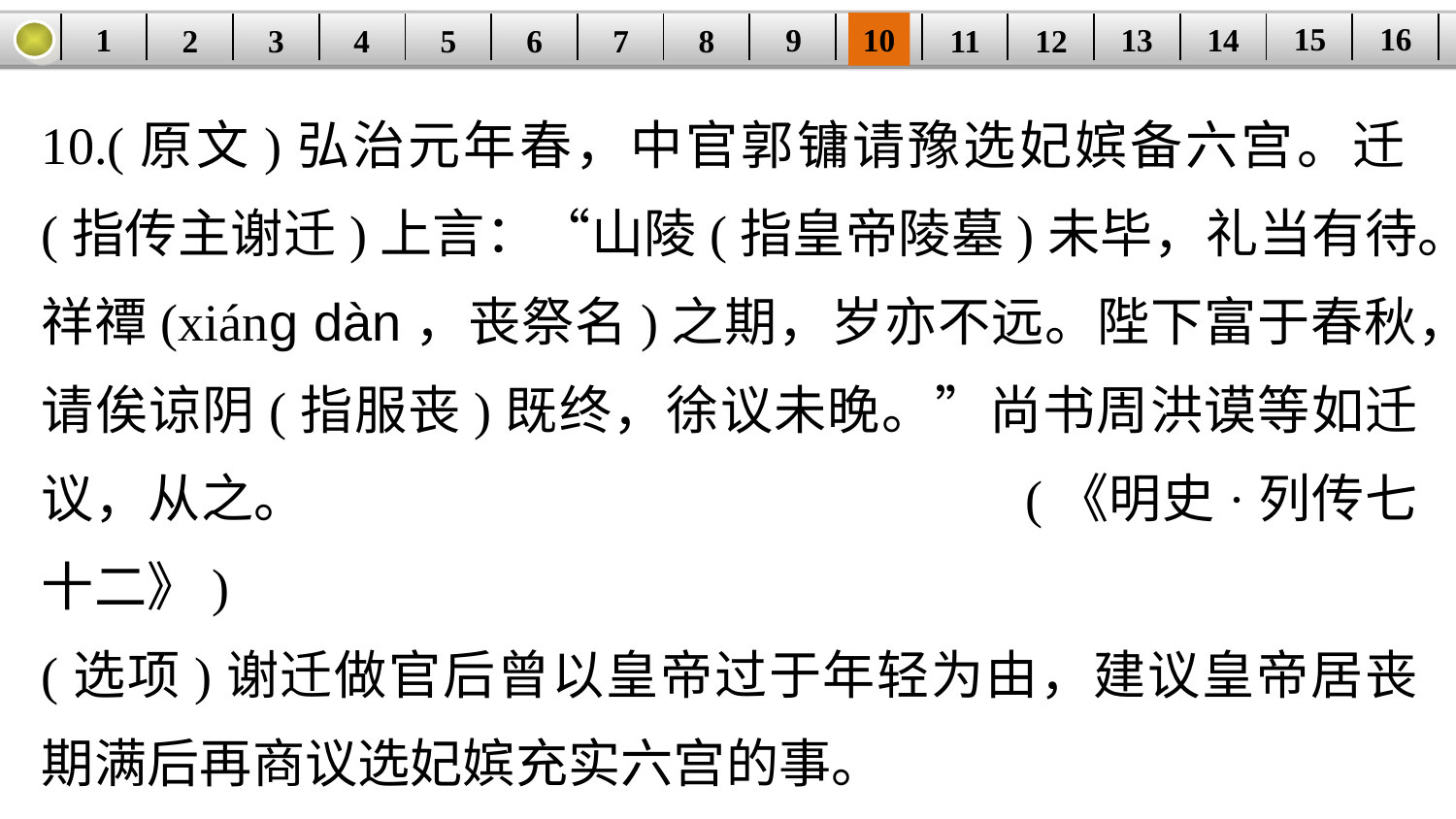

16

15
14
9
10
1
13
3
4
5
6
8
11
2
12
|  |  |  |  |  |  |  |  |  |  |  |  |  |  |  |  |
| --- | --- | --- | --- | --- | --- | --- | --- | --- | --- | --- | --- | --- | --- | --- | --- |
7

10.(原文)弘治元年春，中官郭镛请豫选妃嫔备六宫。迁(指传主谢迁)上言：“山陵(指皇帝陵墓)未毕，礼当有待。祥禫(xiánɡ dàn，丧祭名)之期，岁亦不远。陛下富于春秋，请俟谅阴(指服丧)既终，徐议未晚。”尚书周洪谟等如迁议，从之。                                                         (《明史·列传七十二》)
(选项)谢迁做官后曾以皇帝过于年轻为由，建议皇帝居丧期满后再商议选妃嫔充实六宫的事。
比对：_______________________________